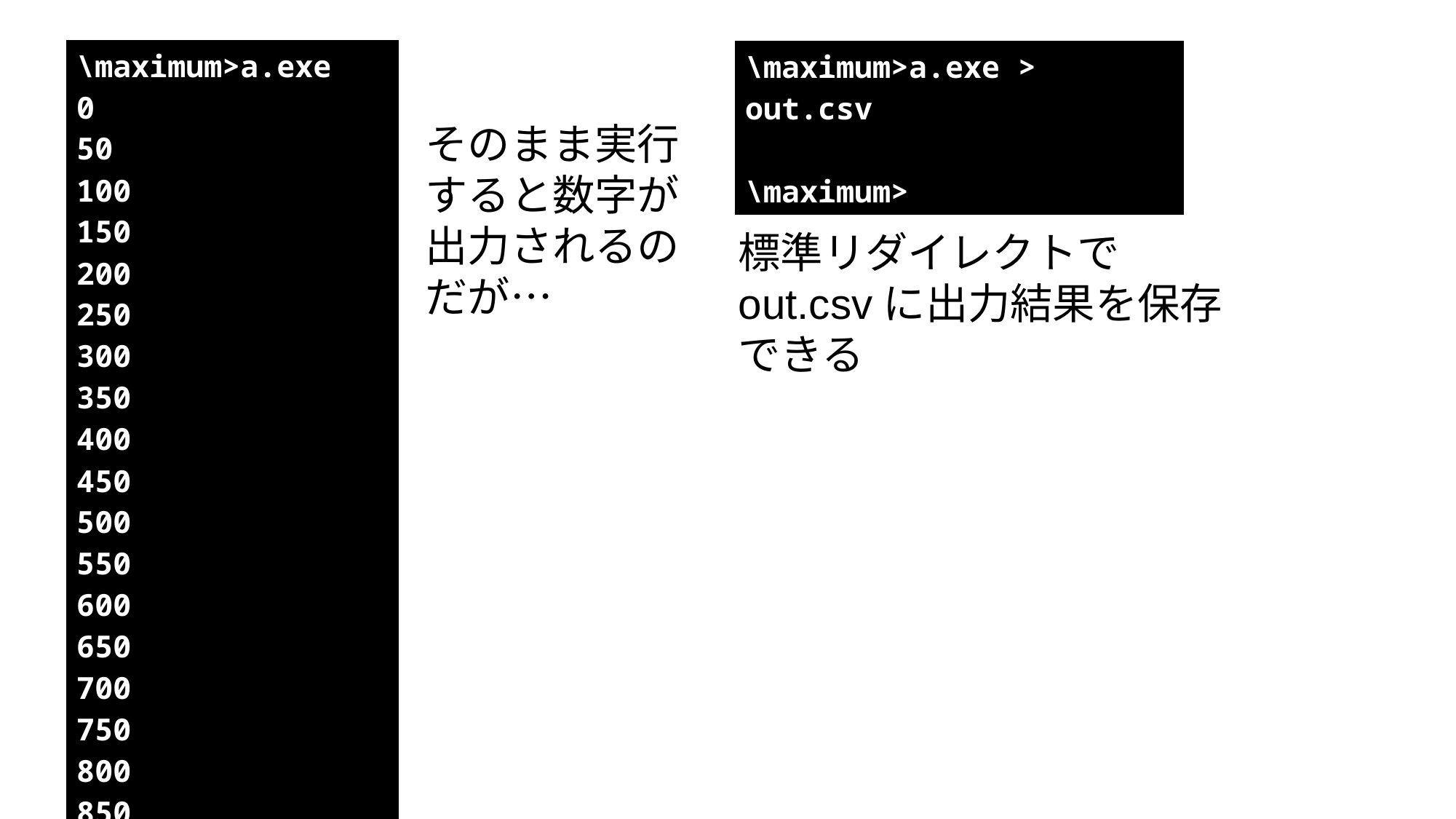

| \maximum>a.exe 0 50 100 150 200 250 300 350 400 450 500 550 600 650 700 750 800 850 … |
| --- |
| \maximum>a.exe > out.csv \maximum> |
| --- |
そのまま実行すると数字が出力されるのだが…
標準リダイレクトでout.csvに出力結果を保存できる